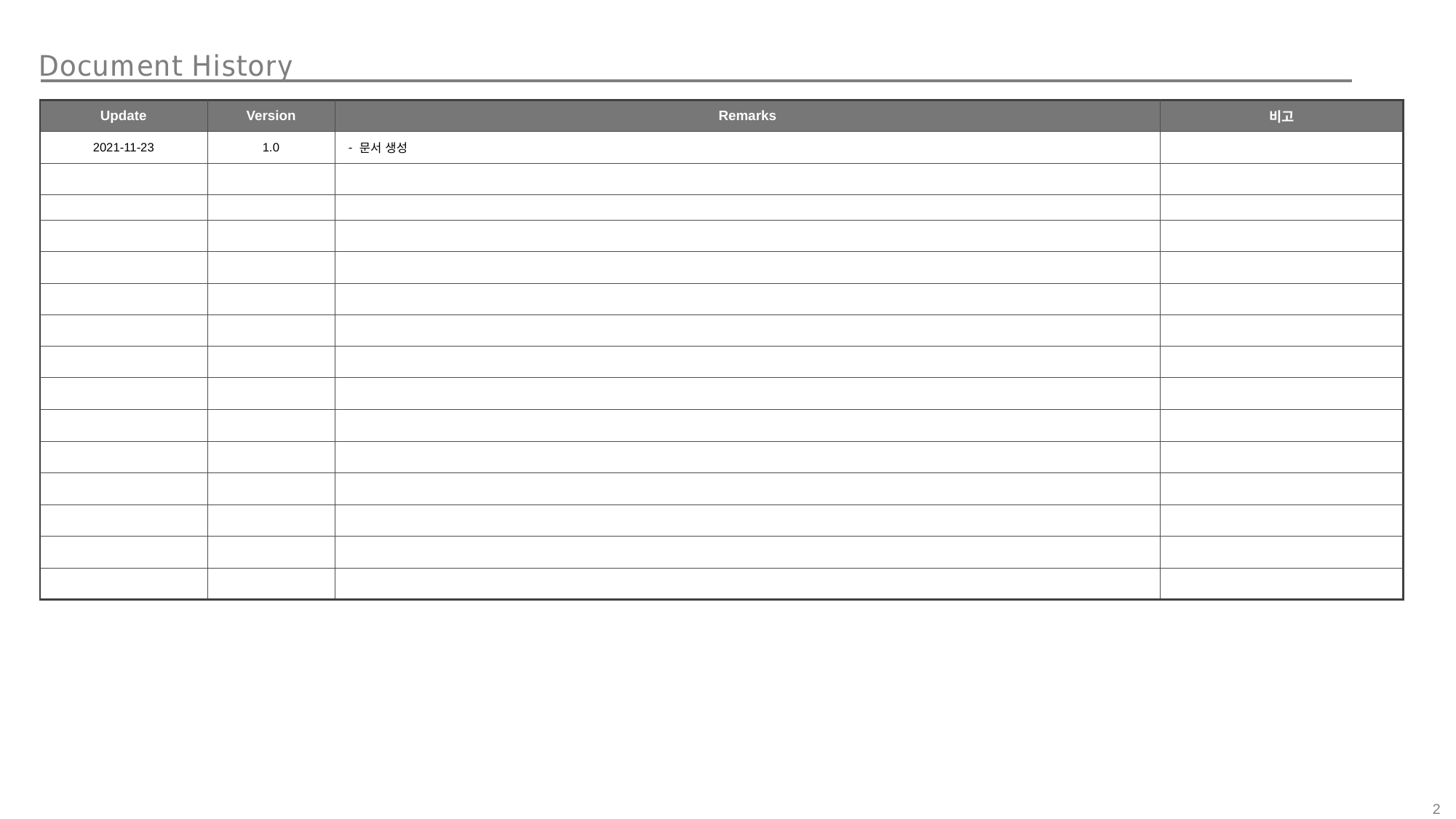

| Update | Version | Remarks | 비고 |
| --- | --- | --- | --- |
| 2021-11-23 | 1.0 | 문서 생성 |  |
|  |  |  |  |
|  |  |  |  |
|  |  |  |  |
|  |  |  |  |
|  |  |  |  |
|  |  |  |  |
|  |  |  |  |
|  |  |  |  |
|  |  |  |  |
|  |  |  |  |
|  |  |  |  |
|  |  |  |  |
|  |  |  |  |
|  |  |  |  |